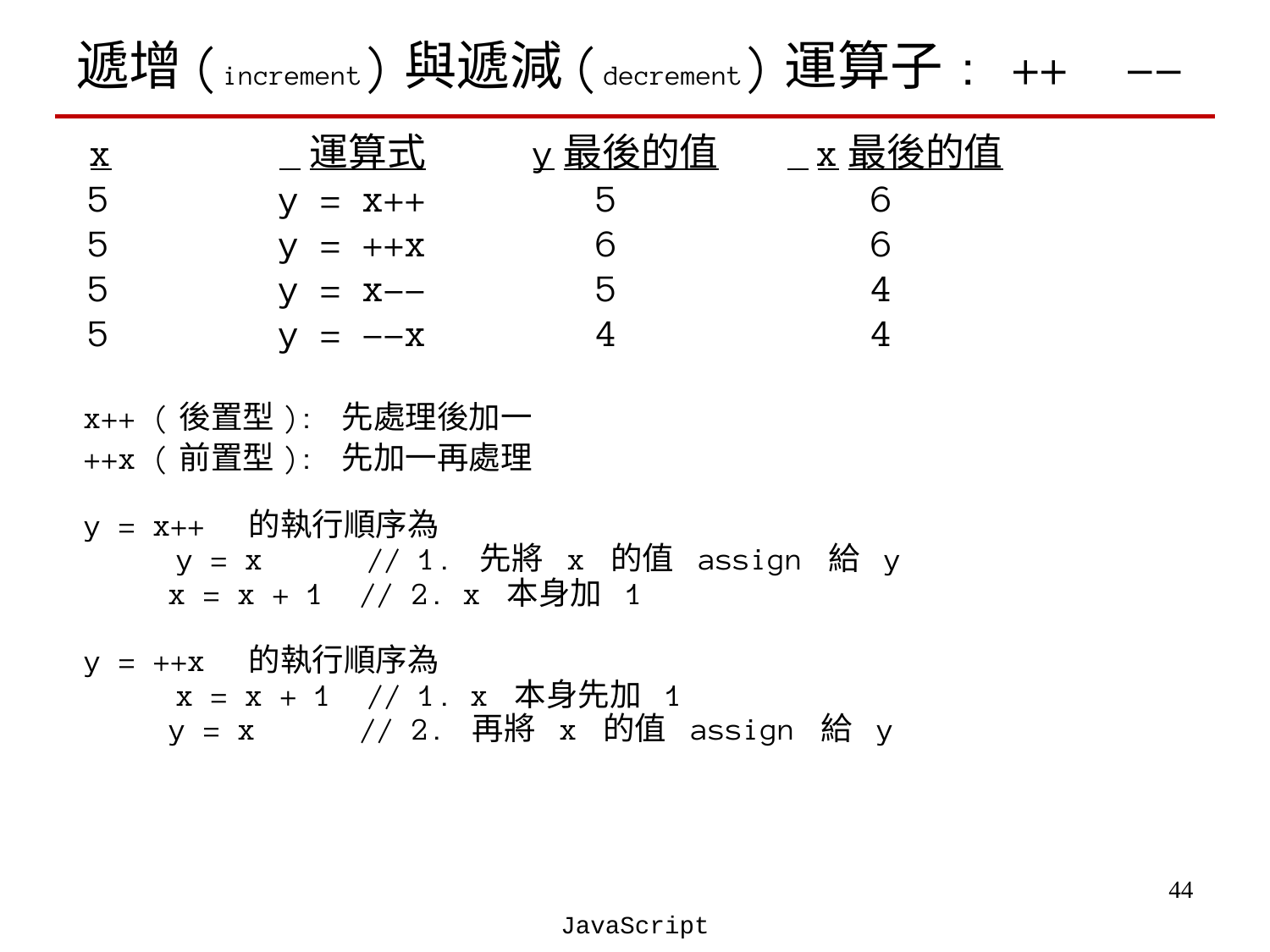

# 遞增(increment)與遞減(decrement)運算子: ++  --
 x		 運算式	y最後的值	 x最後的值
 5		y = x++	   5		    6
 5		y = ++x	   6		    6
 5		y = x--	   5		    4
 5		y = --x	   4		    4

 x++ (後置型): 先處理後加一
 ++x (前置型): 先加一再處理
 y = x++  的執行順序為
 y = x      // 1. 先將 x 的值 assign 給 y
 x = x + 1  // 2. x 本身加 1
 y = ++x  的執行順序為
 x = x + 1  // 1. x 本身先加 1
 y = x      // 2. 再將 x 的值 assign 給 y
44
JavaScript